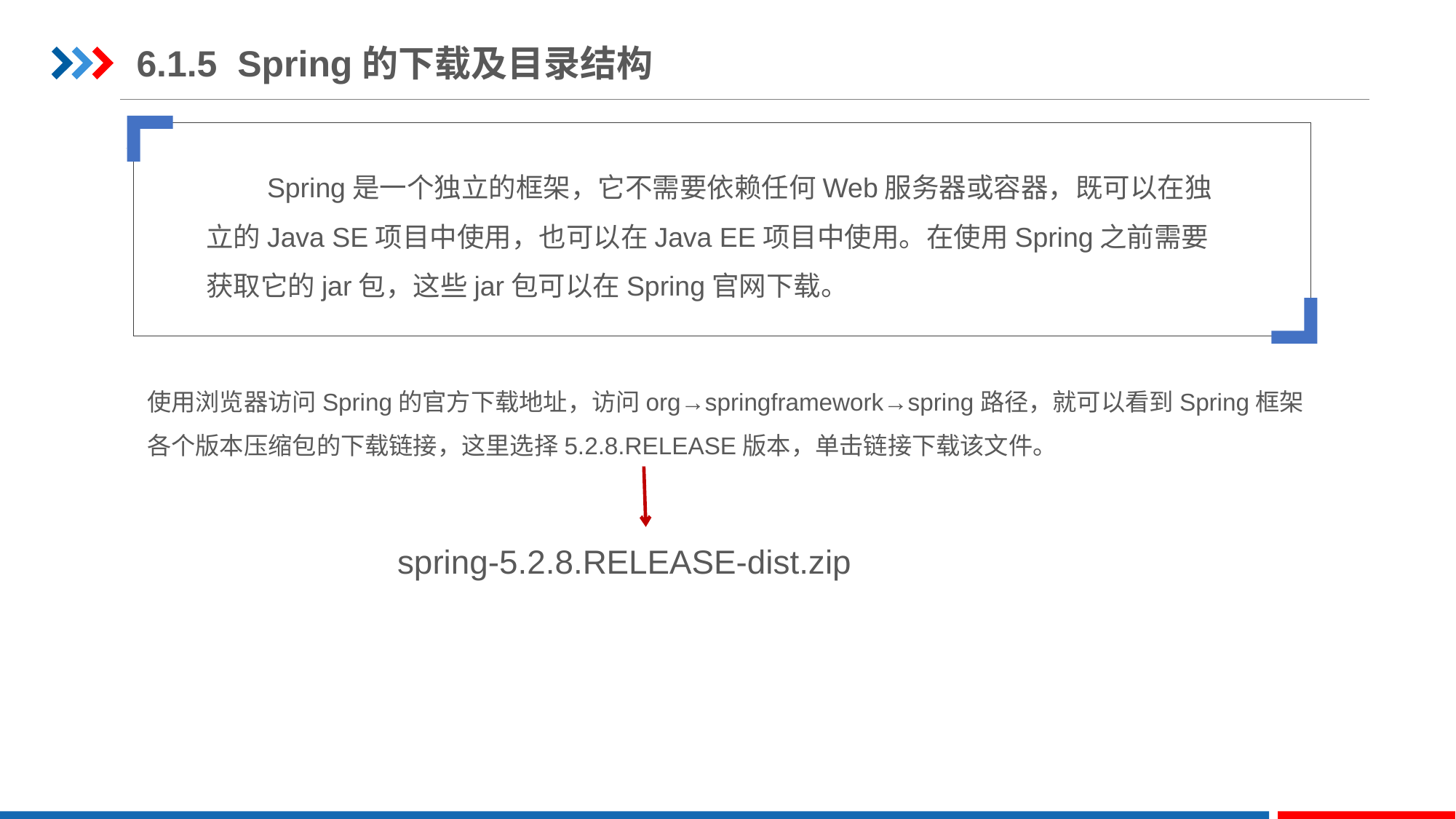

6.1.5  Spring的下载及目录结构

STEP  01
        Spring是一个独立的框架，它不需要依赖任何Web服务器或容器，既可以在独立的Java SE项目中使用，也可以在Java EE项目中使用。在使用Spring之前需要获取它的jar包，这些jar包可以在Spring官网下载。

使用浏览器访问Spring的官方下载地址，访问org→springframework→spring路径，就可以看到Spring框架各个版本压缩包的下载链接，这里选择5.2.8.RELEASE版本，单击链接下载该文件。
spring-5.2.8.RELEASE-dist.zip